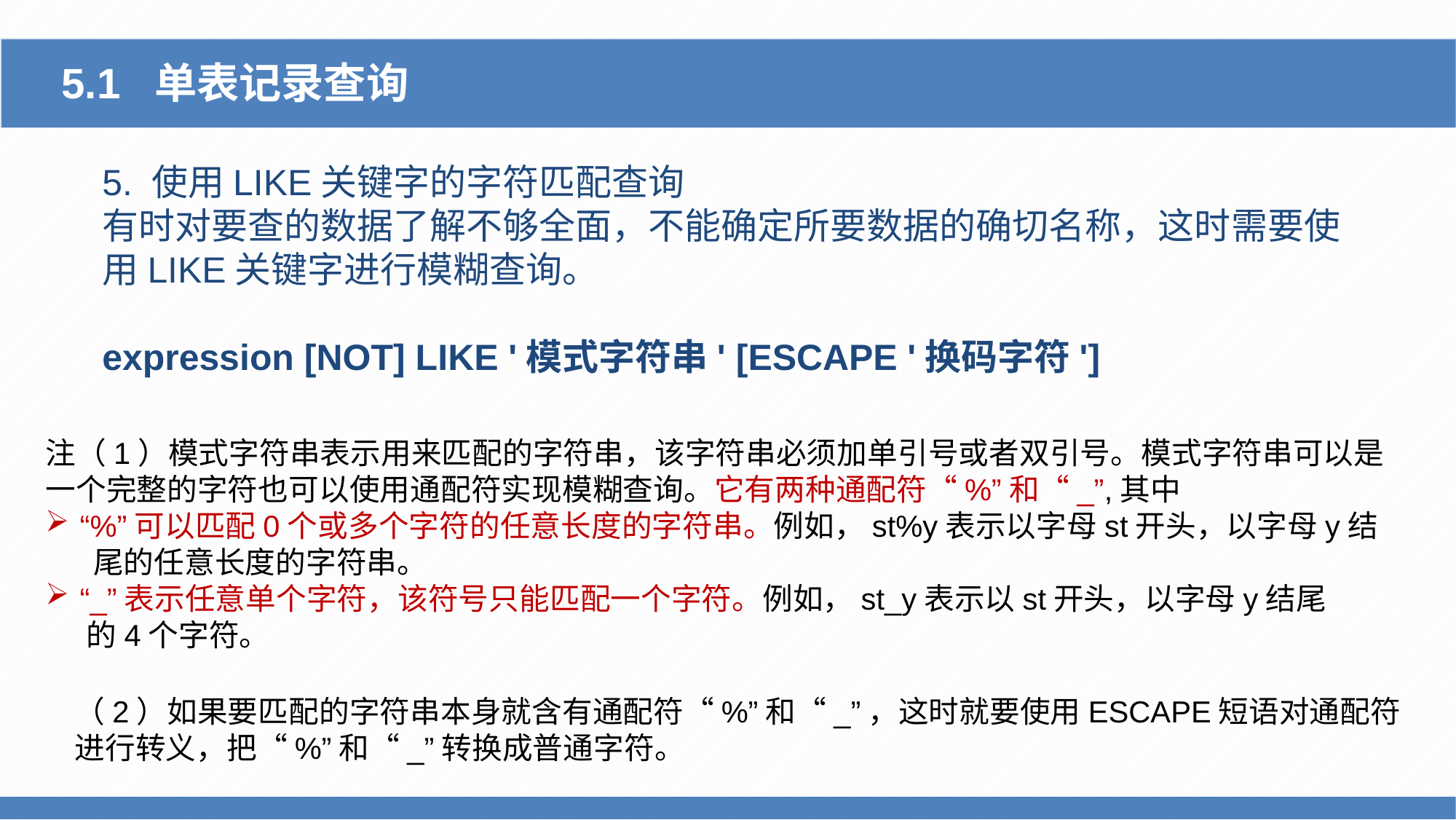

5.1  单表记录查询
5. 使用LIKE关键字的字符匹配查询
有时对要查的数据了解不够全面，不能确定所要数据的确切名称，这时需要使用LIKE关键字进行模糊查询。

expression [NOT] LIKE '模式字符串' [ESCAPE '换码字符']

注（1）模式字符串表示用来匹配的字符串，该字符串必须加单引号或者双引号。模式字符串可以是
一个完整的字符也可以使用通配符实现模糊查询。它有两种通配符“%”和“_”,其中
“%”可以匹配0个或多个字符的任意长度的字符串。例如，st%y表示以字母st开头，以字母y结
      尾的任意长度的字符串。
“_”表示任意单个字符，该符号只能匹配一个字符。例如，st_y表示以st开头，以字母y结尾
     的4个字符。

（2）如果要匹配的字符串本身就含有通配符“%”和“_”，这时就要使用ESCAPE短语对通配符
进行转义，把“%”和“_”转换成普通字符。